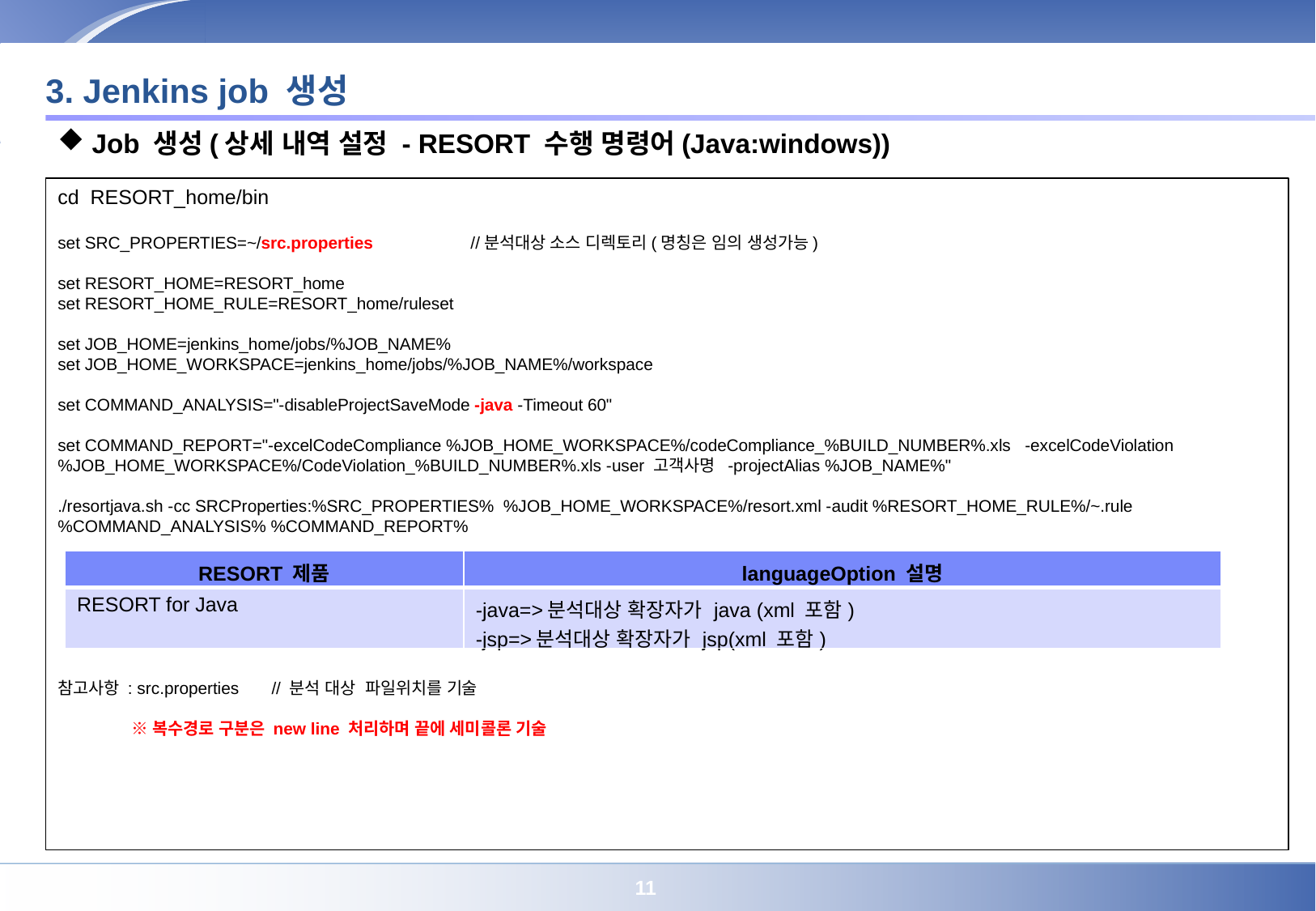

# 3. Jenkins job 생성
 Job 생성(상세 내역 설정 - RESORT 수행 명령어(Java:windows))

cd  RESORT_home/bin

set SRC_PROPERTIES=~/src.properties                     //분석대상 소스 디렉토리(명칭은 임의 생성가능)

set RESORT_HOME=RESORT_home
set RESORT_HOME_RULE=RESORT_home/ruleset

set JOB_HOME=jenkins_home/jobs/%JOB_NAME%
set JOB_HOME_WORKSPACE=jenkins_home/jobs/%JOB_NAME%/workspace

set COMMAND_ANALYSIS="-disableProjectSaveMode -java -Timeout 60"

set COMMAND_REPORT="-excelCodeCompliance %JOB_HOME_WORKSPACE%/codeCompliance_%BUILD_NUMBER%.xls   -excelCodeViolation %JOB_HOME_WORKSPACE%/CodeViolation_%BUILD_NUMBER%.xls -user 고객사명  -projectAlias %JOB_NAME%"

./resortjava.sh -cc SRCProperties:%SRC_PROPERTIES%  %JOB_HOME_WORKSPACE%/resort.xml -audit %RESORT_HOME_RULE%/~.rule  %COMMAND_ANALYSIS% %COMMAND_REPORT%

참고사항 : src.properties       // 분석 대상  파일위치를 기술

           ※복수경로 구분은 new line 처리하며 끝에 세미콜론 기술

| RESORT 제품 | languageOption 설명 |
| --- | --- |
| RESORT for Java | -java=>분석대상 확장자가 java (xml 포함) -jsp=>분석대상 확장자가 jsp(xml 포함) |
11